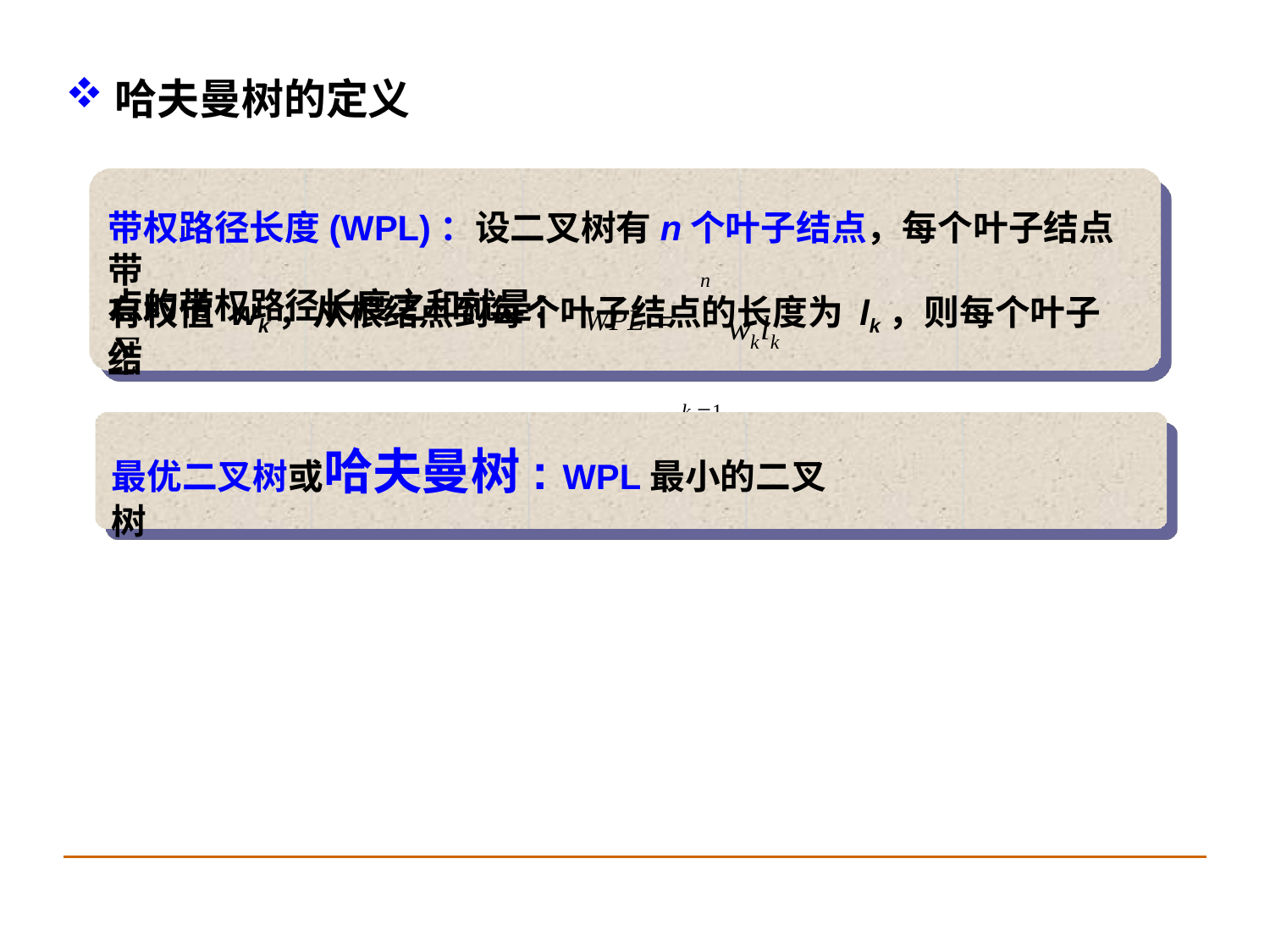

哈夫曼树的定义

带权路径长度(WPL)：设二叉树有n个叶子结点，每个叶子结点带
有权值 wk，从根结点到每个叶子结点的长度为 lk，则每个叶子结

n
点的带权路径长度之和就是： WPL = ∑
k =1
w l
k  k

最优二叉树或哈夫曼树: WPL最小的二叉树